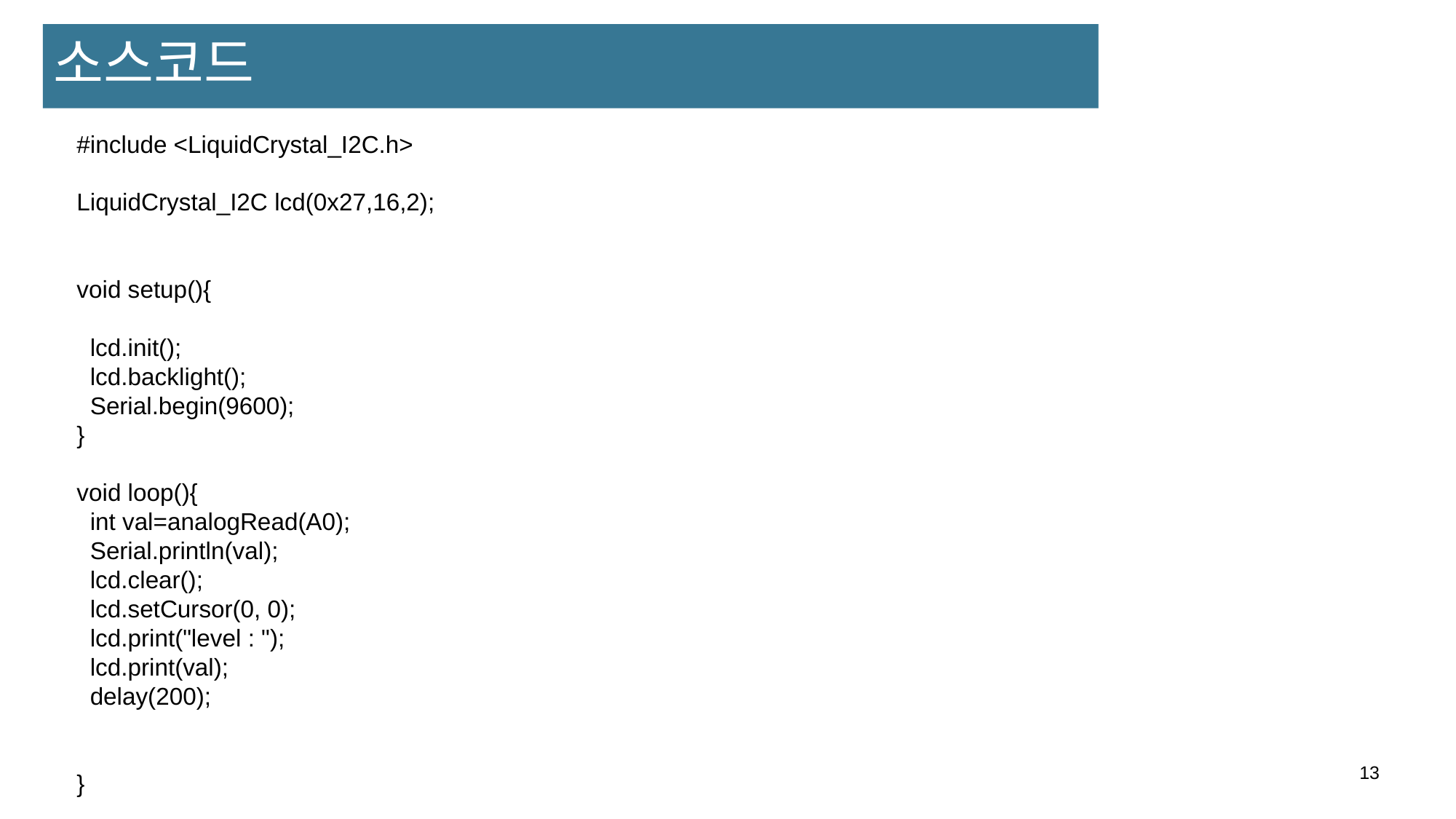

소스코드
#include <LiquidCrystal_I2C.h>

LiquidCrystal_I2C lcd(0x27,16,2);

void setup(){

  lcd.init();
  lcd.backlight();
  Serial.begin(9600);
}

void loop(){
  int val=analogRead(A0);
  Serial.println(val);
  lcd.clear();
  lcd.setCursor(0, 0);
  lcd.print("level : ");
  lcd.print(val);
  delay(200);

}